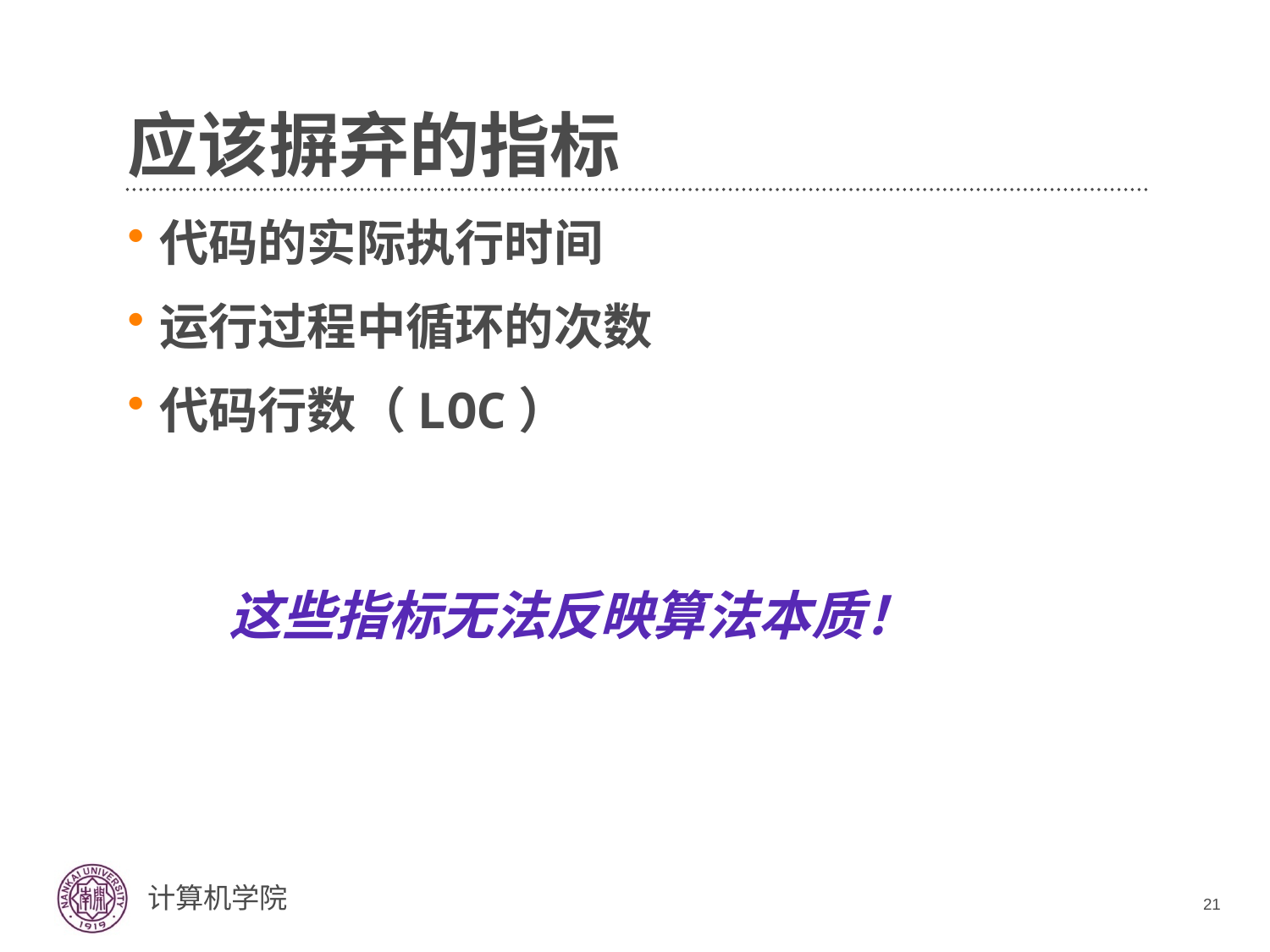

# 应该摒弃的指标
代码的实际执行时间
运行过程中循环的次数
代码行数（LOC）
这些指标无法反映算法本质！
21